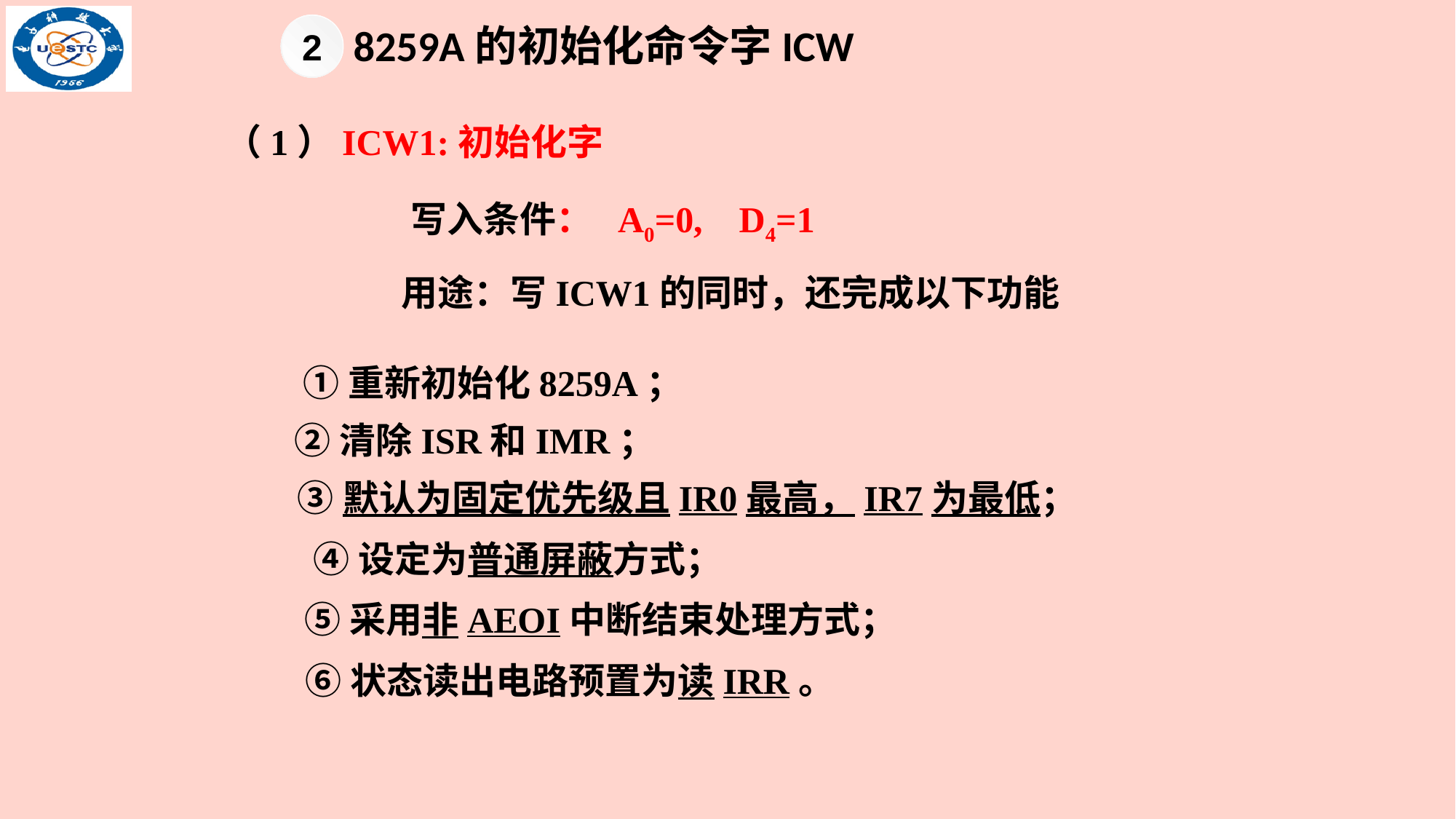

8259A的初始化命令字ICW

2
（1）ICW1:初始化字
写入条件：  A0=0,    D4=1
用途：写ICW1的同时，还完成以下功能
①重新初始化8259A；
②清除ISR和IMR；
③默认为固定优先级且IR0最高，IR7为最低；
④设定为普通屏蔽方式；
⑤采用非AEOI中断结束处理方式；
⑥状态读出电路预置为读IRR。